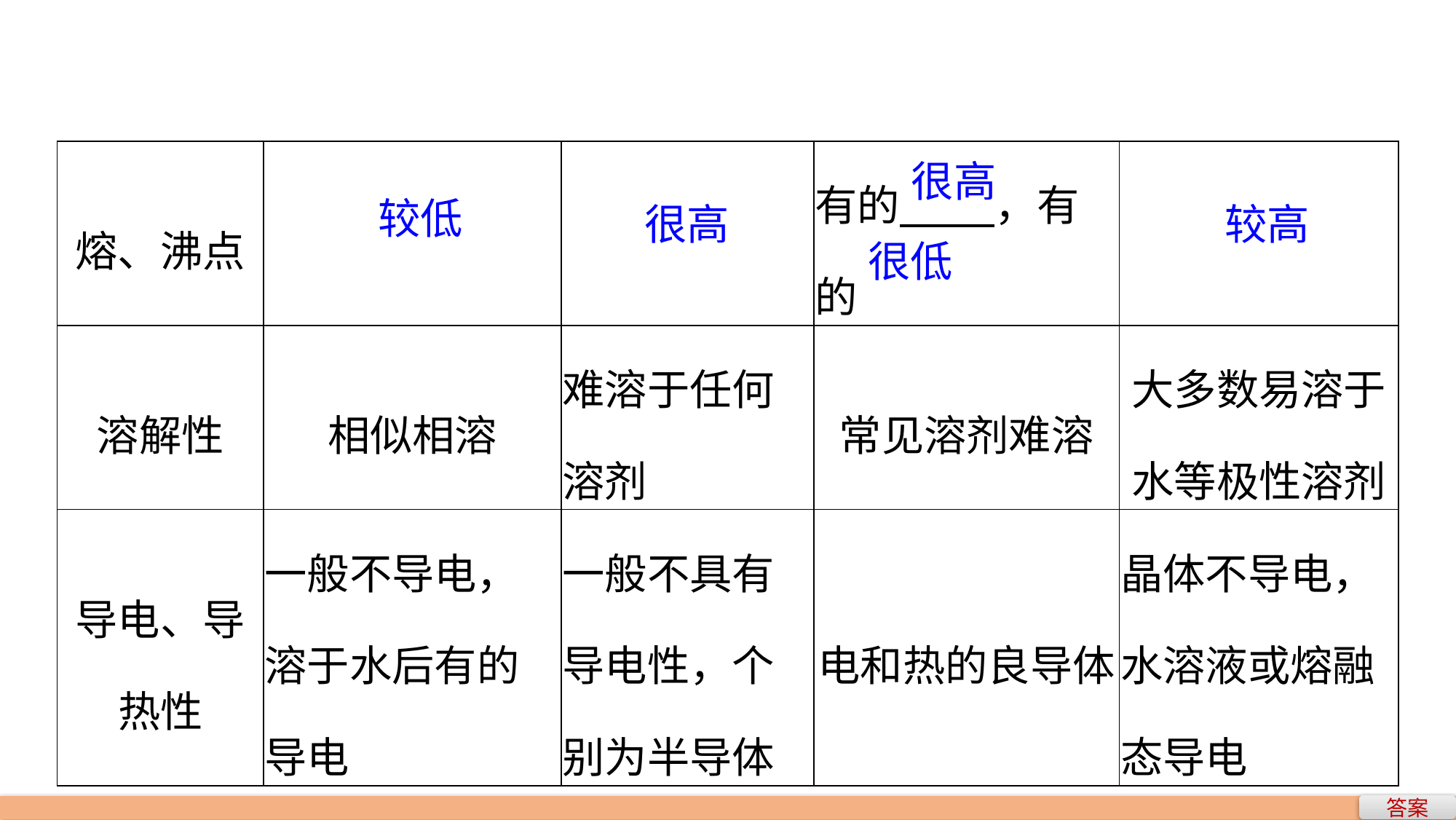

| 熔、沸点 |  |  | 有的 ，有的 |  |
| --- | --- | --- | --- | --- |
| 溶解性 | 相似相溶 | 难溶于任何溶剂 | 常见溶剂难溶 | 大多数易溶于水等极性溶剂 |
| 导电、导热性 | 一般不导电，溶于水后有的导电 | 一般不具有导电性，个别为半导体 | 电和热的良导体 | 晶体不导电，水溶液或熔融态导电 |
很高
较低
很高
较高
很低
答案